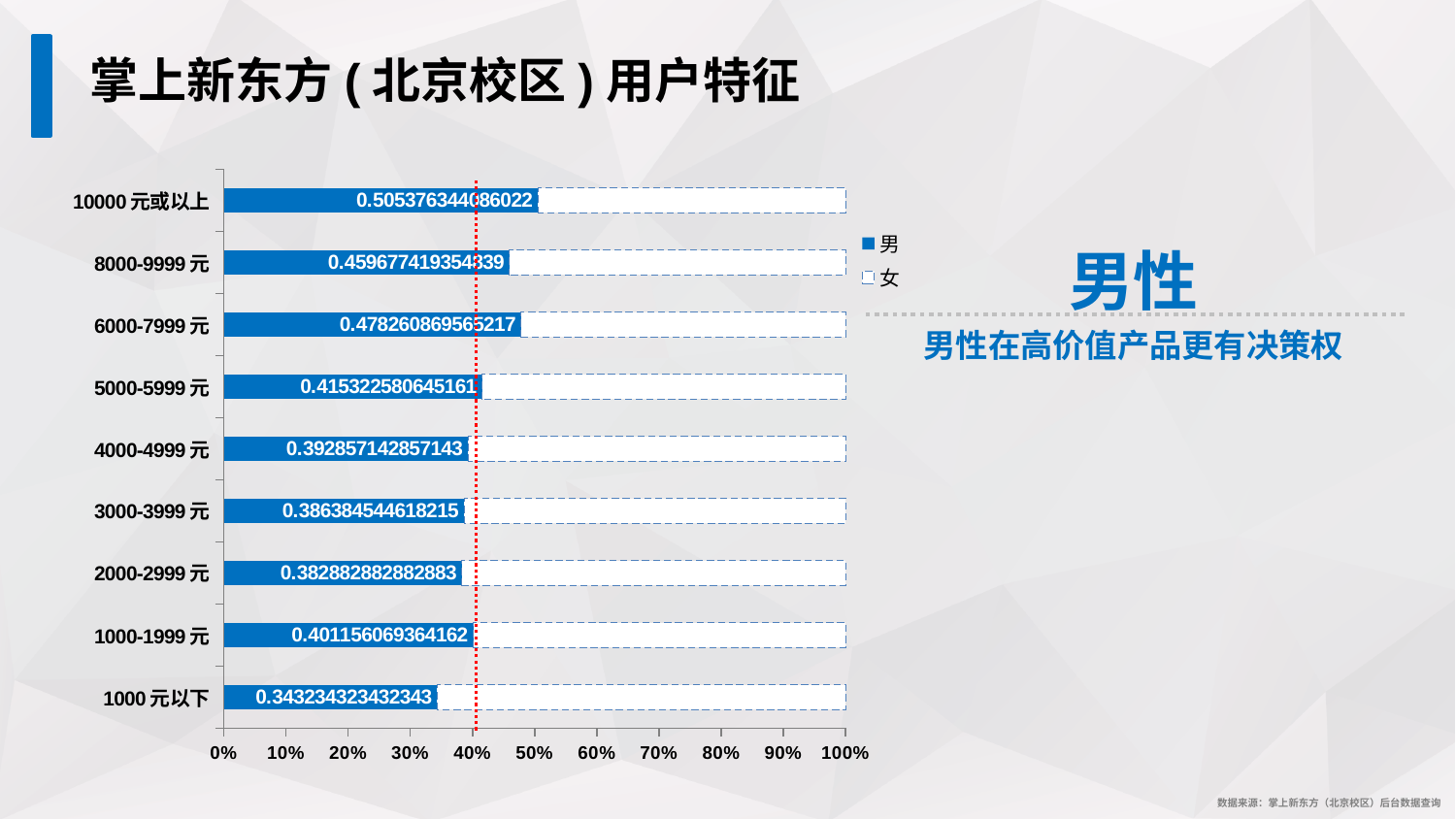

掌上新东方(北京校区)用户特征

### Chart

| Category | 男 | 女 |
|---|---|---|
| 1000元以下 | 0.343234323432343 | 0.656765676567657 |
| 1000-1999元 | 0.401156069364162 | 0.598843930635838 |
| 2000-2999元 | 0.382882882882883 | 0.617117117117117 |
| 3000-3999元 | 0.386384544618215 | 0.613615455381785 |
| 4000-4999元 | 0.392857142857143 | 0.607142857142857 |
| 5000-5999元 | 0.415322580645161 | 0.584677419354839 |
| 6000-7999元 | 0.478260869565217 | 0.521739130434783 |
| 8000-9999元 | 0.459677419354839 | 0.540322580645161 |
| 10000元或以上 | 0.505376344086022 | 0.494623655913978 |
男性
男性在高价值产品更有决策权